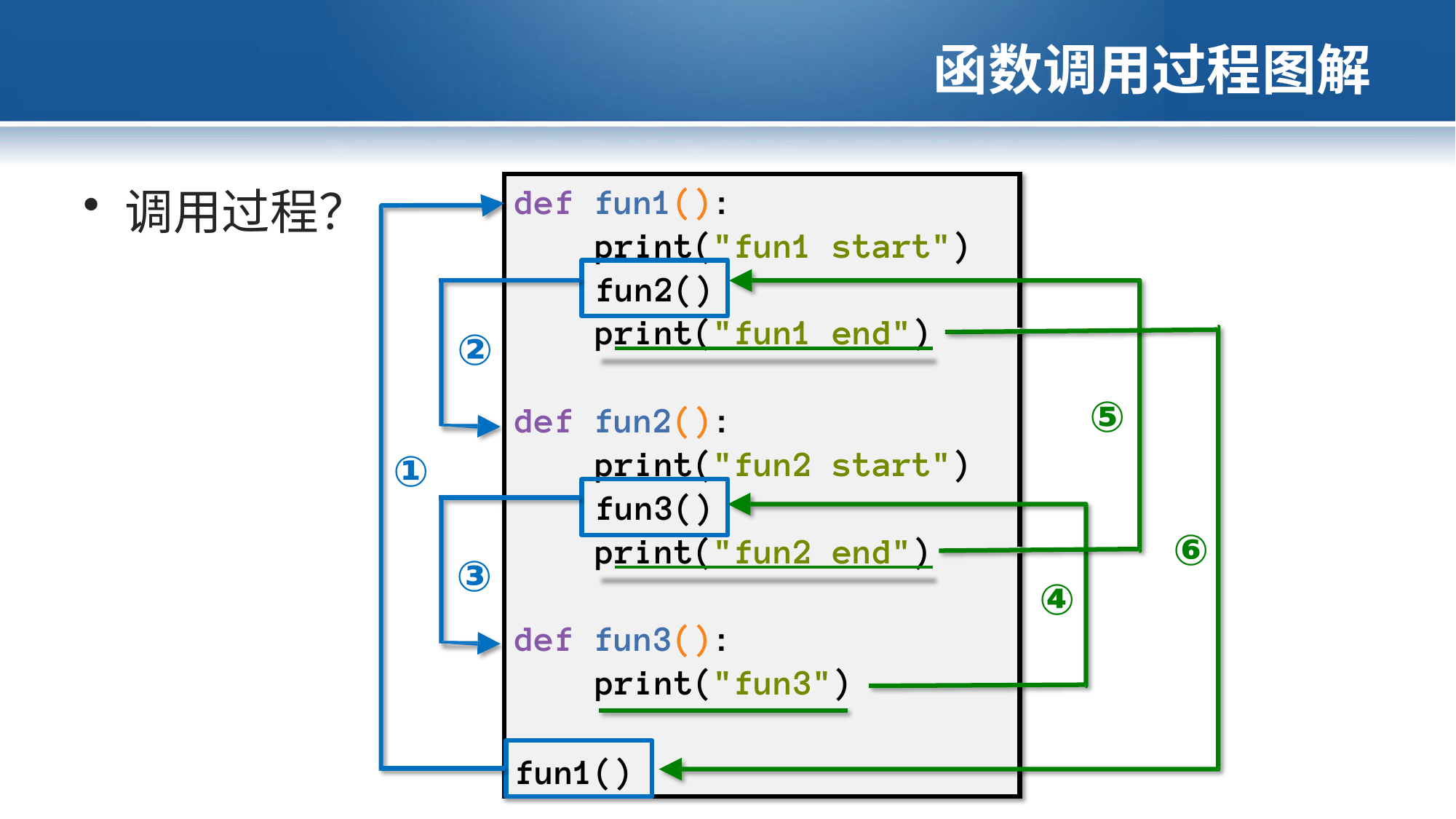

# 函数调用过程图解

def fun1():

调用过程？

print("fun1 start")

fun2()

print("fun1 end")
②

⑤
def fun2():
print("fun2 start")
①

fun3()

⑥
print("fun2 end")
③

④

def fun3():
print("fun3")

fun1()